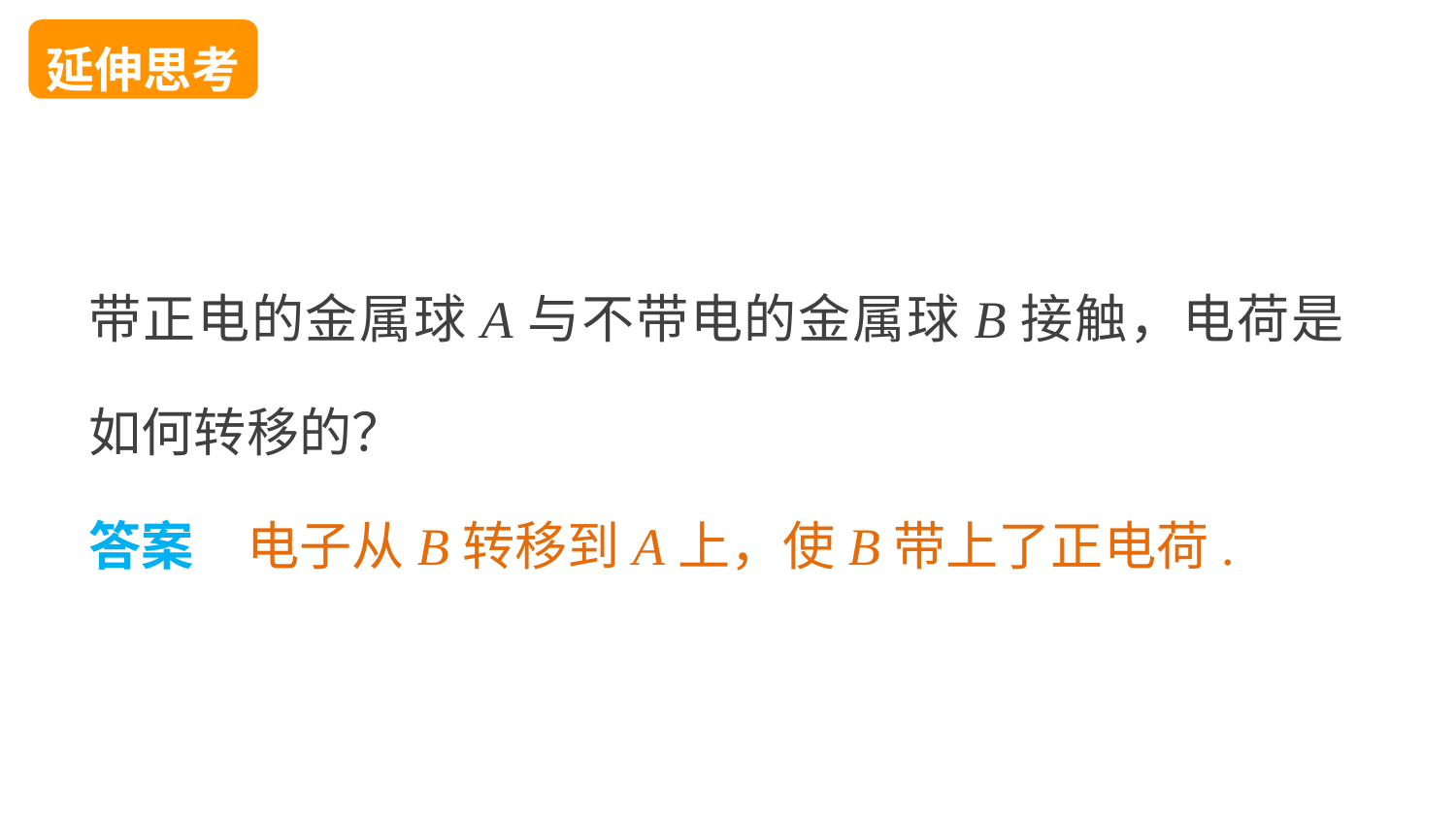

延伸思考
带正电的金属球A与不带电的金属球B接触，电荷是如何转移的？
答案　电子从B转移到A上，使B带上了正电荷.